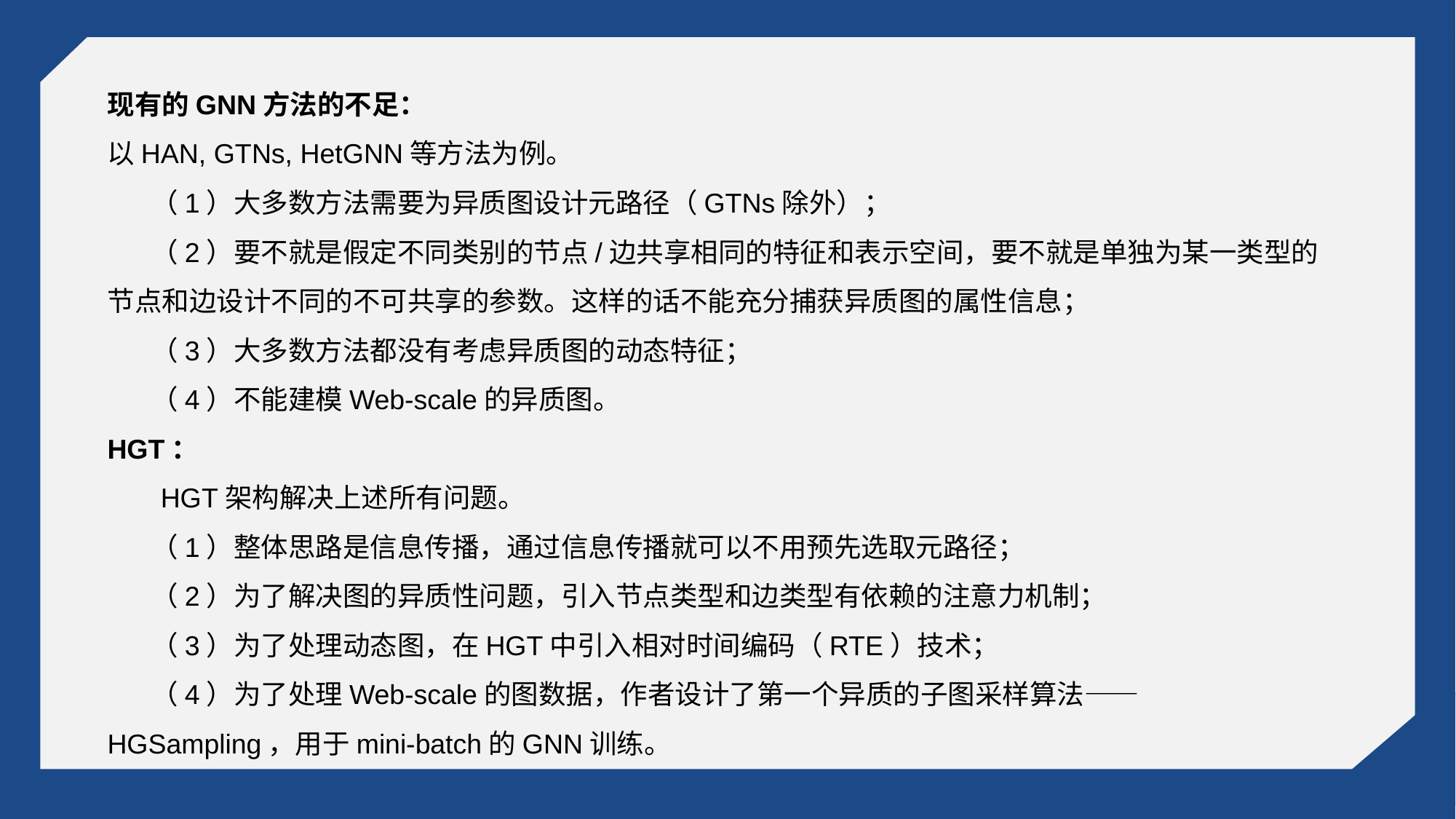

现有的GNN方法的不足：
以HAN, GTNs, HetGNN等方法为例。
      （1）大多数方法需要为异质图设计元路径（GTNs除外）；
      （2）要不就是假定不同类别的节点/边共享相同的特征和表示空间，要不就是单独为某一类型的节点和边设计不同的不可共享的参数。这样的话不能充分捕获异质图的属性信息；
      （3）大多数方法都没有考虑异质图的动态特征；
      （4）不能建模Web-scale的异质图。
HGT：
       HGT架构解决上述所有问题。
      （1）整体思路是信息传播，通过信息传播就可以不用预先选取元路径；
      （2）为了解决图的异质性问题，引入节点类型和边类型有依赖的注意力机制；
      （3）为了处理动态图，在HGT中引入相对时间编码（RTE）技术；
      （4）为了处理Web-scale的图数据，作者设计了第一个异质的子图采样算法——HGSampling，用于mini-batch的GNN训练。